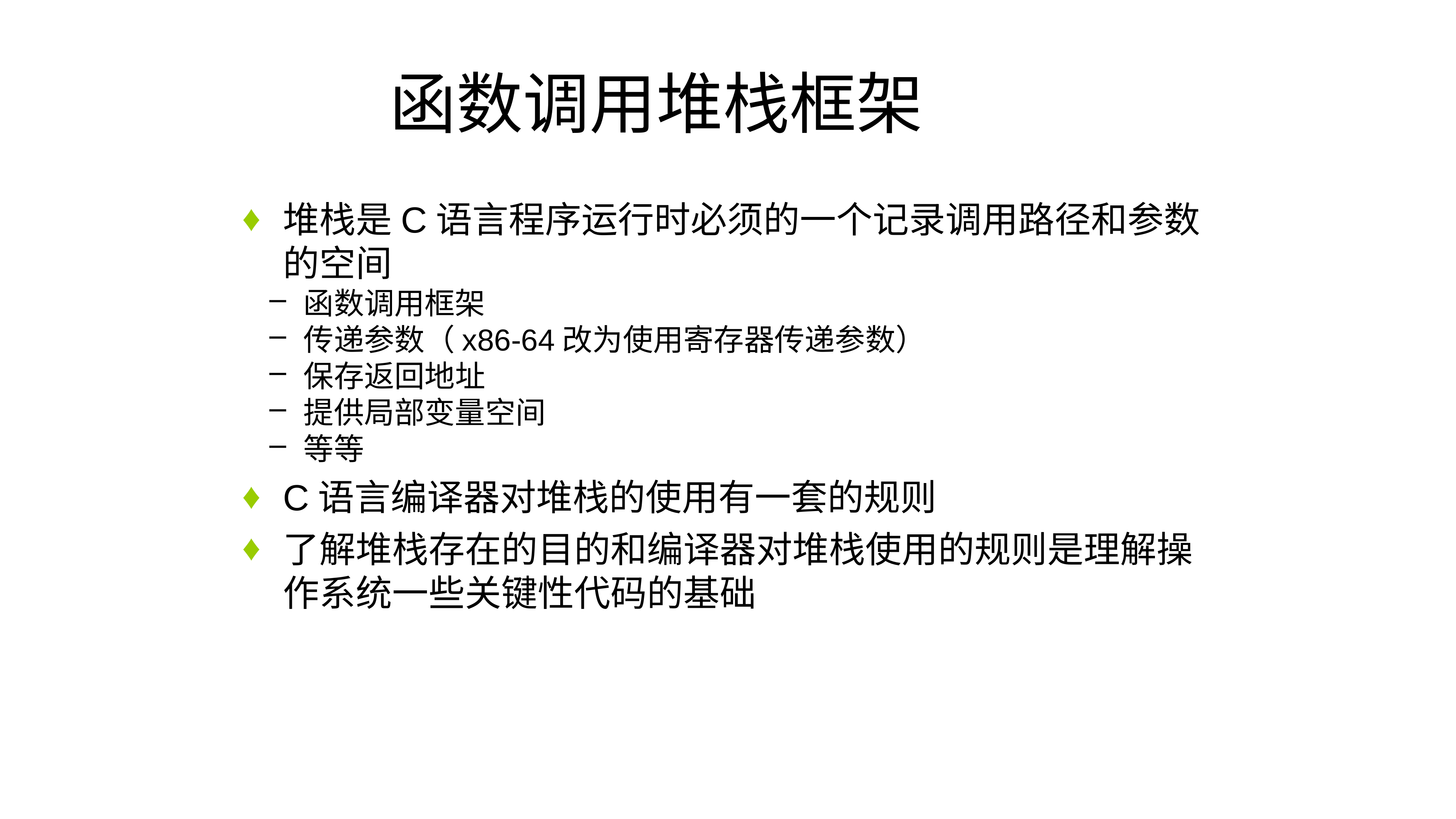

# 函数调用堆栈框架
堆栈是C语言程序运行时必须的一个记录调用路径和参数的空间
函数调用框架
传递参数（x86-64改为使用寄存器传递参数）
保存返回地址
提供局部变量空间
等等
C语言编译器对堆栈的使用有一套的规则
了解堆栈存在的目的和编译器对堆栈使用的规则是理解操作系统一些关键性代码的基础